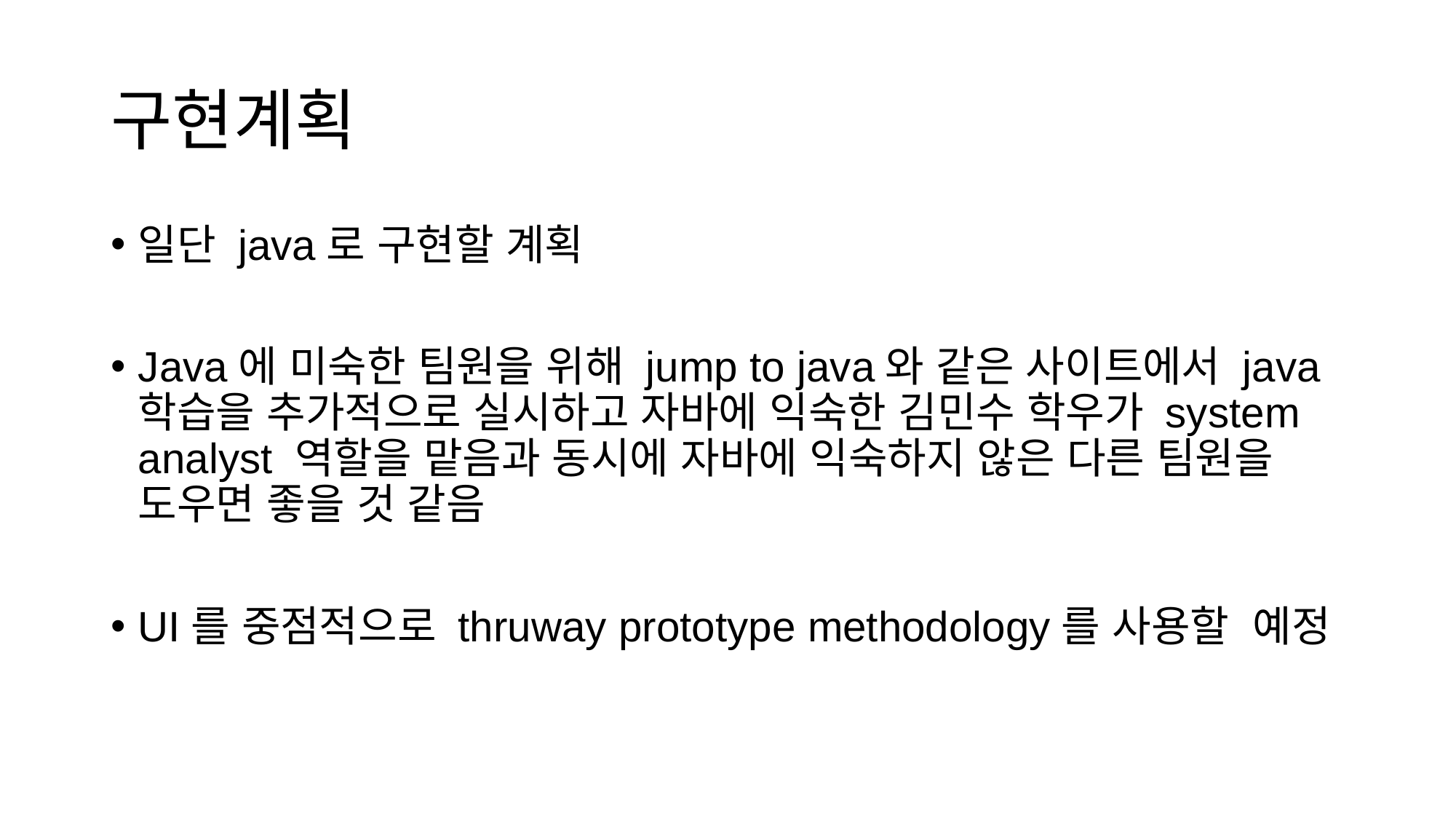

# 구현계획
일단 java로 구현할 계획

Java에 미숙한 팀원을 위해 jump to java와 같은 사이트에서 java학습을 추가적으로 실시하고 자바에 익숙한 김민수 학우가 system analyst 역할을 맡음과 동시에 자바에 익숙하지 않은 다른 팀원을 도우면 좋을 것 같음

UI를 중점적으로 thruway prototype methodology를 사용할  예정